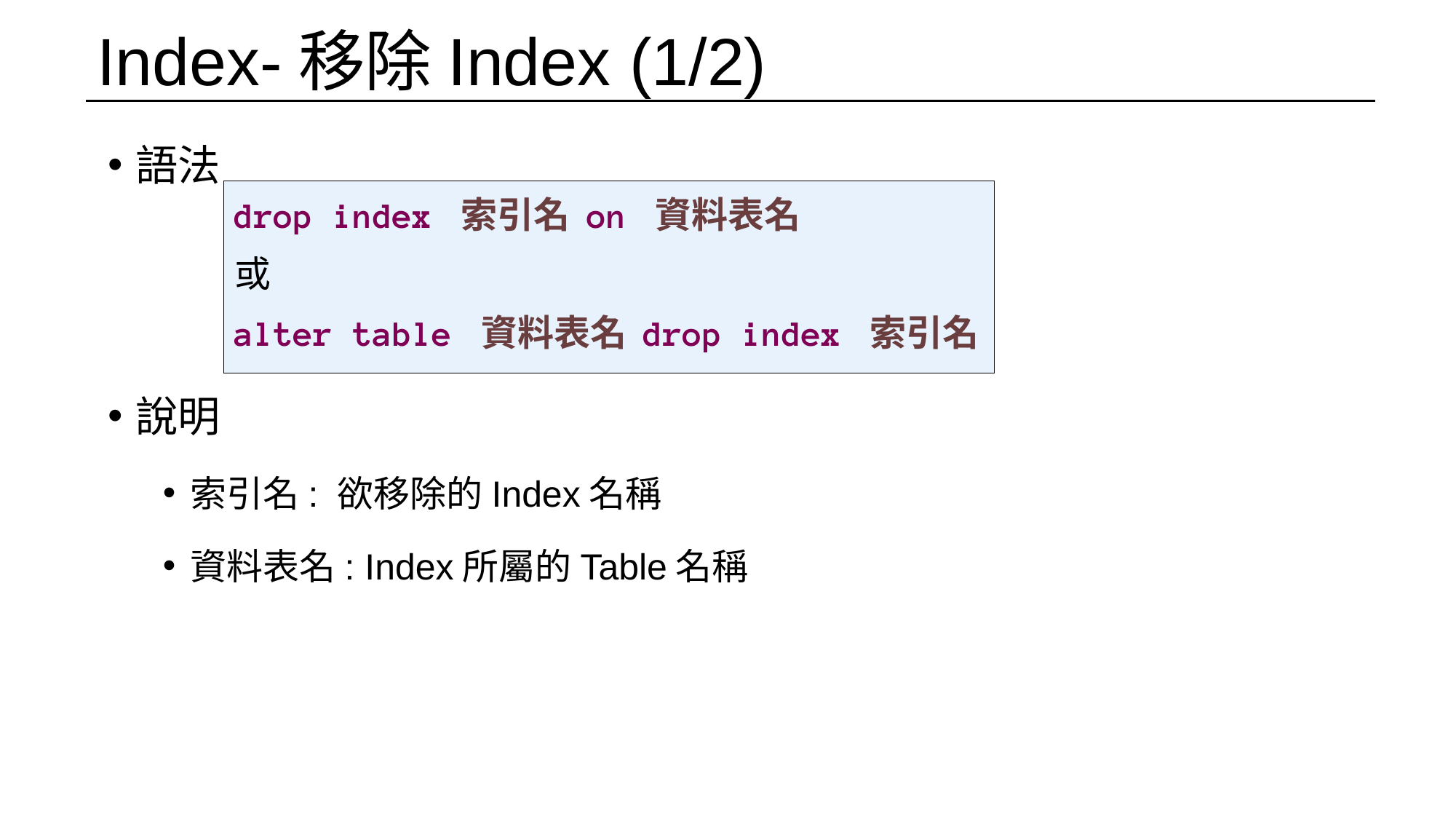

# Index-移除Index (1/2)
語法

說明
索引名: 欲移除的Index名稱
資料表名: Index所屬的Table名稱

drop index 索引名 on 資料表名
或
alter table 資料表名 drop index 索引名